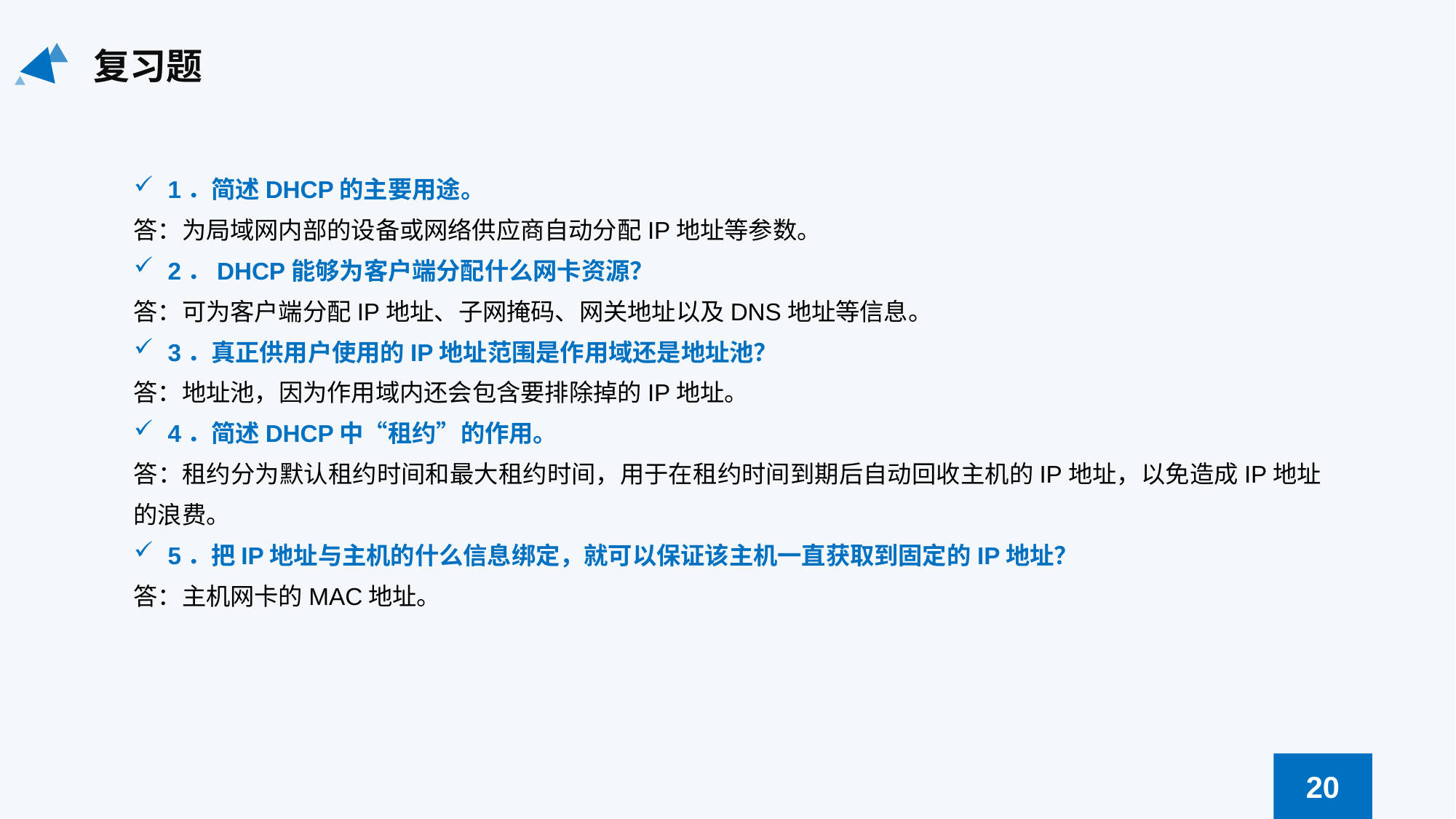

复习题

1．简述DHCP的主要用途。
答：为局域网内部的设备或网络供应商自动分配IP地址等参数。
2．DHCP能够为客户端分配什么网卡资源？
答：可为客户端分配IP地址、子网掩码、网关地址以及DNS地址等信息。
3．真正供用户使用的IP地址范围是作用域还是地址池？
答：地址池，因为作用域内还会包含要排除掉的IP地址。
4．简述DHCP中“租约”的作用。
答：租约分为默认租约时间和最大租约时间，用于在租约时间到期后自动回收主机的IP地址，以免造成IP地址的浪费。
5．把IP地址与主机的什么信息绑定，就可以保证该主机一直获取到固定的IP地址？
答：主机网卡的MAC地址。

20